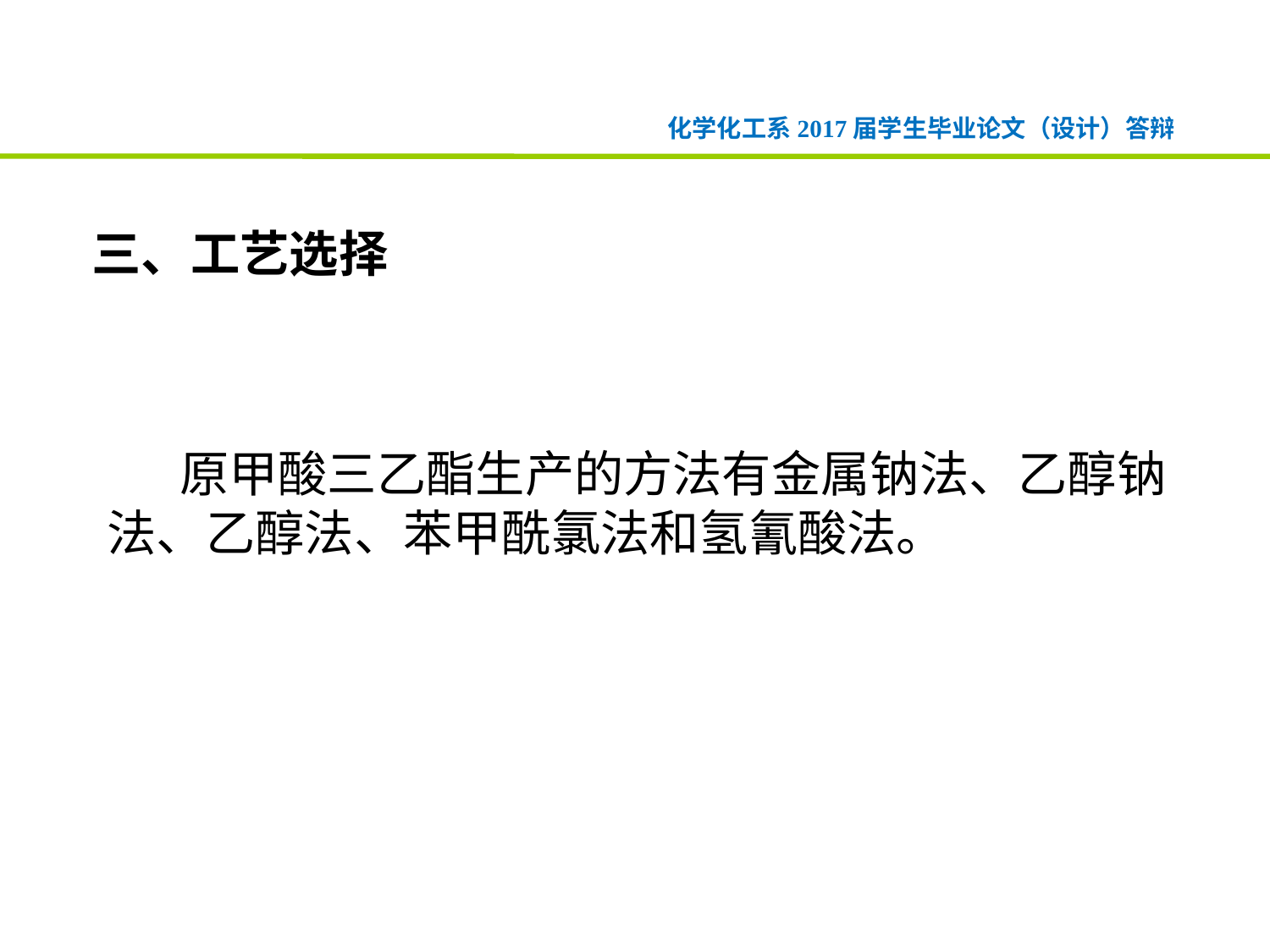

三、工艺选择
         原甲酸三乙酯生产的方法有金属钠法、乙醇钠法、乙醇法、苯甲酰氯法和氢氰酸法。